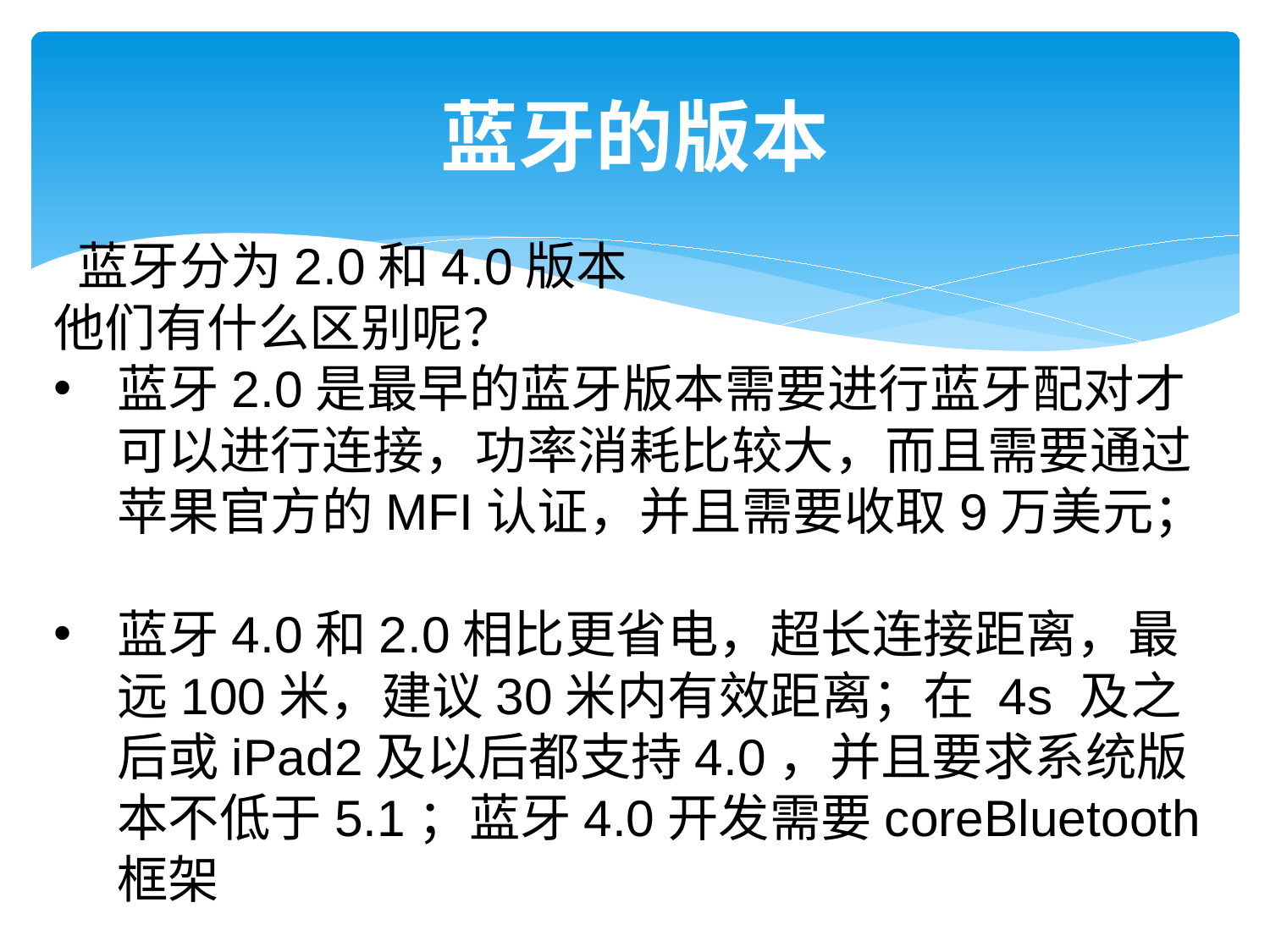

# 蓝牙的版本
 蓝牙分为2.0和4.0版本
他们有什么区别呢？
蓝牙2.0是最早的蓝牙版本需要进行蓝牙配对才可以进行连接，功率消耗比较大，而且需要通过苹果官方的MFI认证，并且需要收取9万美元；

蓝牙4.0和2.0相比更省电，超长连接距离，最远100米，建议30米内有效距离；在 4s 及之后或iPad2及以后都支持4.0，并且要求系统版本不低于5.1；蓝牙4.0开发需要coreBluetooth框架